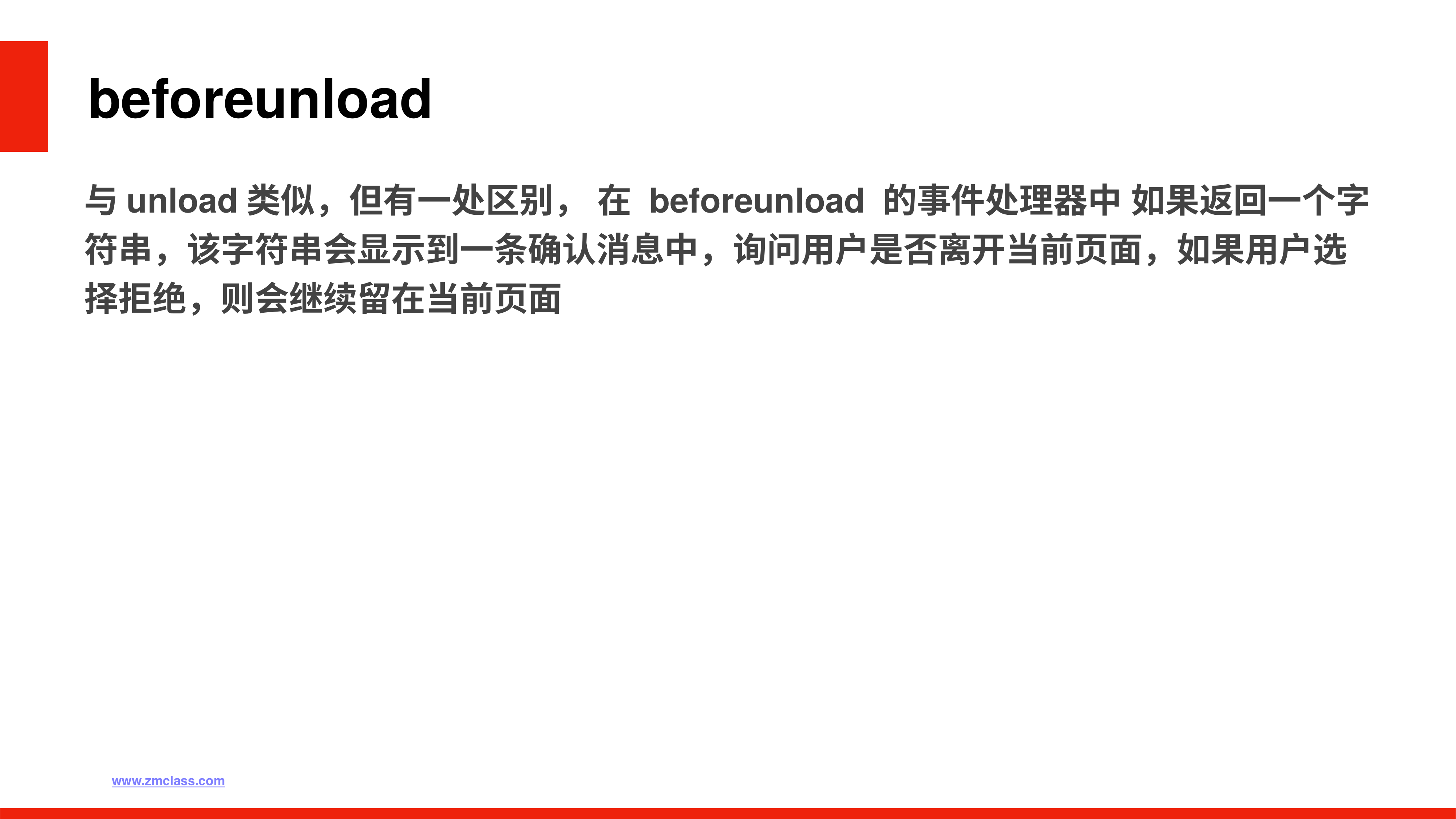

beforeunload
与unload类似，但有一处区别， 在 beforeunload 的事件处理器中 如果返回一个字符串，该字符串会显示到一条确认消息中，询问用户是否离开当前页面，如果用户选择拒绝，则会继续留在当前页面
追梦课堂   临汾首家专业的web前端培训机构                                                          www.zmclass.com
13